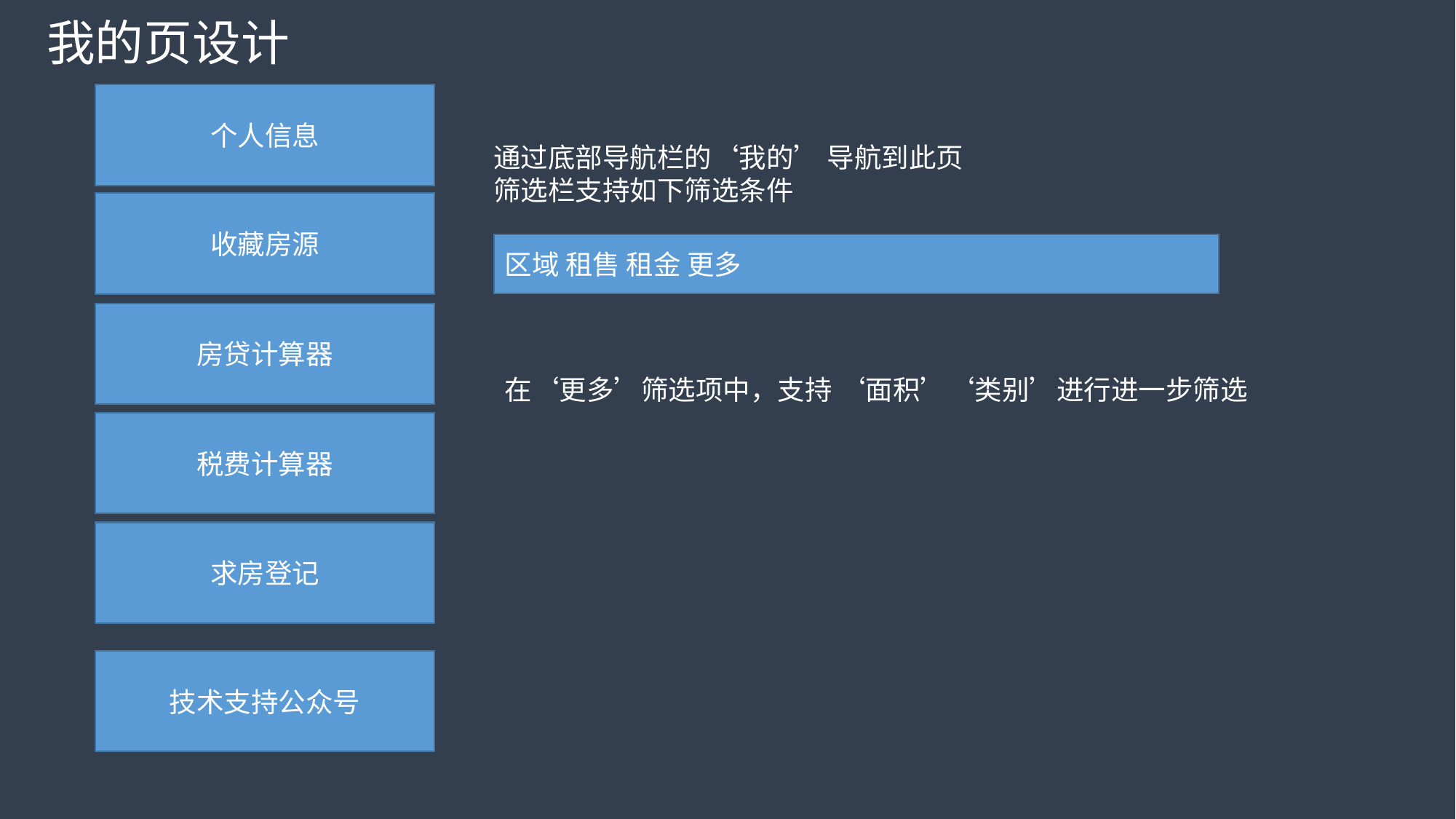

我的页设计
个人信息
通过底部导航栏的‘我的’ 导航到此页
筛选栏支持如下筛选条件
收藏房源
区域 租售 租金 更多
房贷计算器
在‘更多’筛选项中，支持 ‘面积’‘类别’进行进一步筛选
税费计算器
求房登记
技术支持公众号